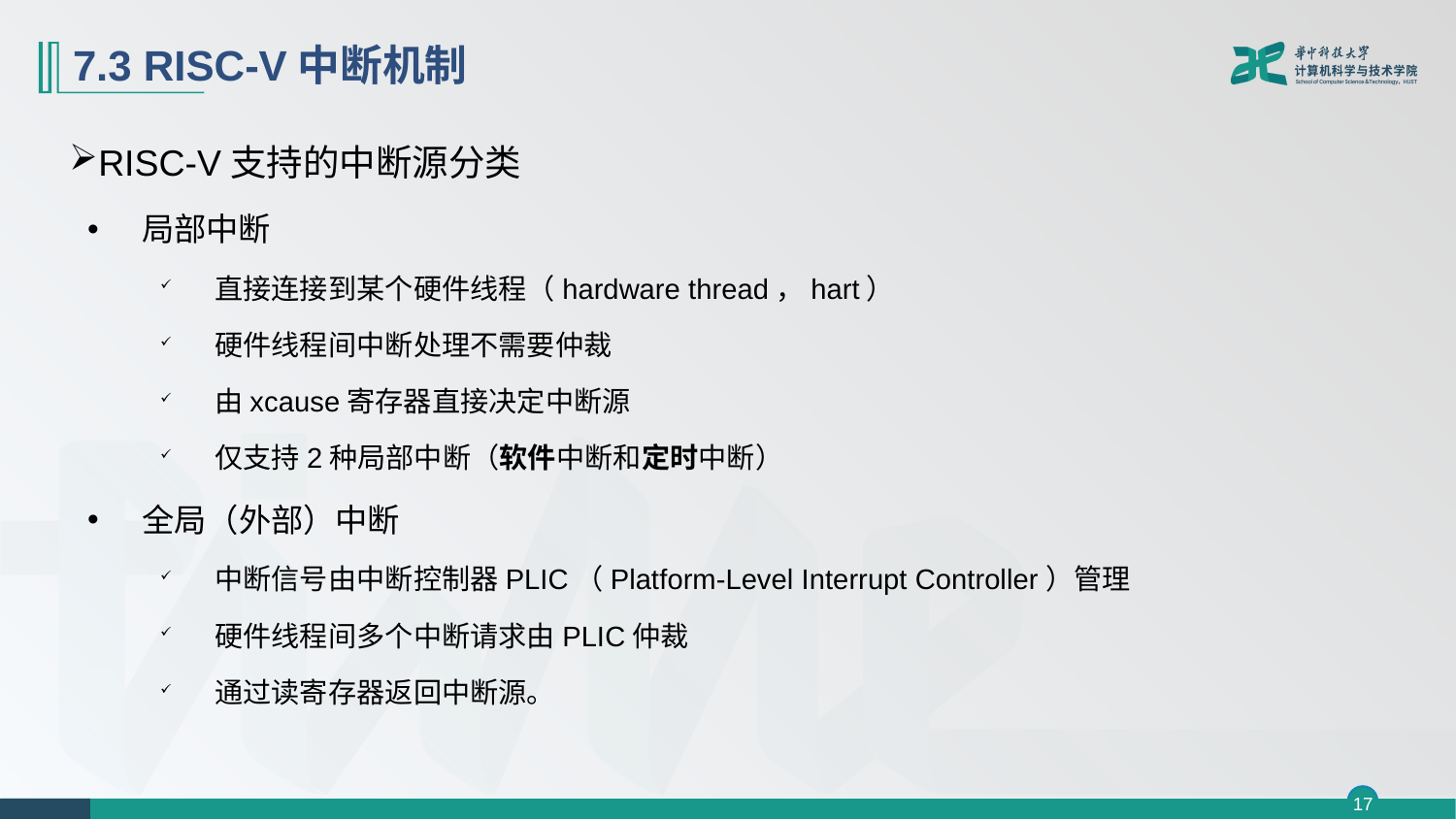

# 7.3 RISC-V中断机制
RISC-V支持的中断源分类
局部中断
直接连接到某个硬件线程（hardware thread，hart）
硬件线程间中断处理不需要仲裁
由xcause寄存器直接决定中断源
仅支持2种局部中断（软件中断和定时中断）
全局（外部）中断
中断信号由中断控制器PLIC（Platform-Level Interrupt Controller）管理
硬件线程间多个中断请求由PLIC仲裁
通过读寄存器返回中断源。